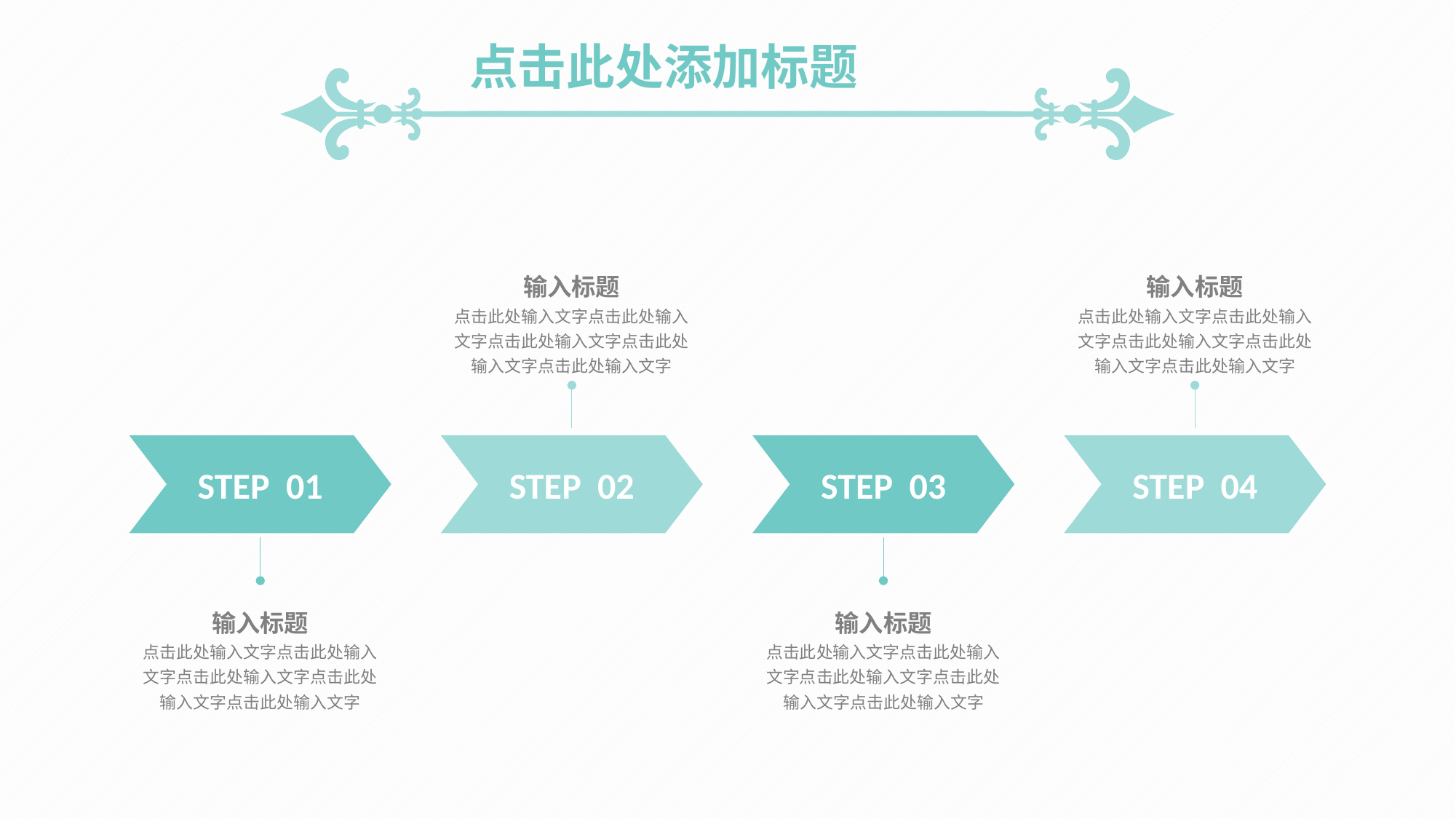

点击此处添加标题

输入标题
点击此处输入文字点击此处输入文字点击此处输入文字点击此处输入文字点击此处输入文字
输入标题
点击此处输入文字点击此处输入文字点击此处输入文字点击此处输入文字点击此处输入文字
STEP  01
STEP  02
STEP  03
STEP  04
输入标题
点击此处输入文字点击此处输入文字点击此处输入文字点击此处输入文字点击此处输入文字
输入标题
点击此处输入文字点击此处输入文字点击此处输入文字点击此处输入文字点击此处输入文字